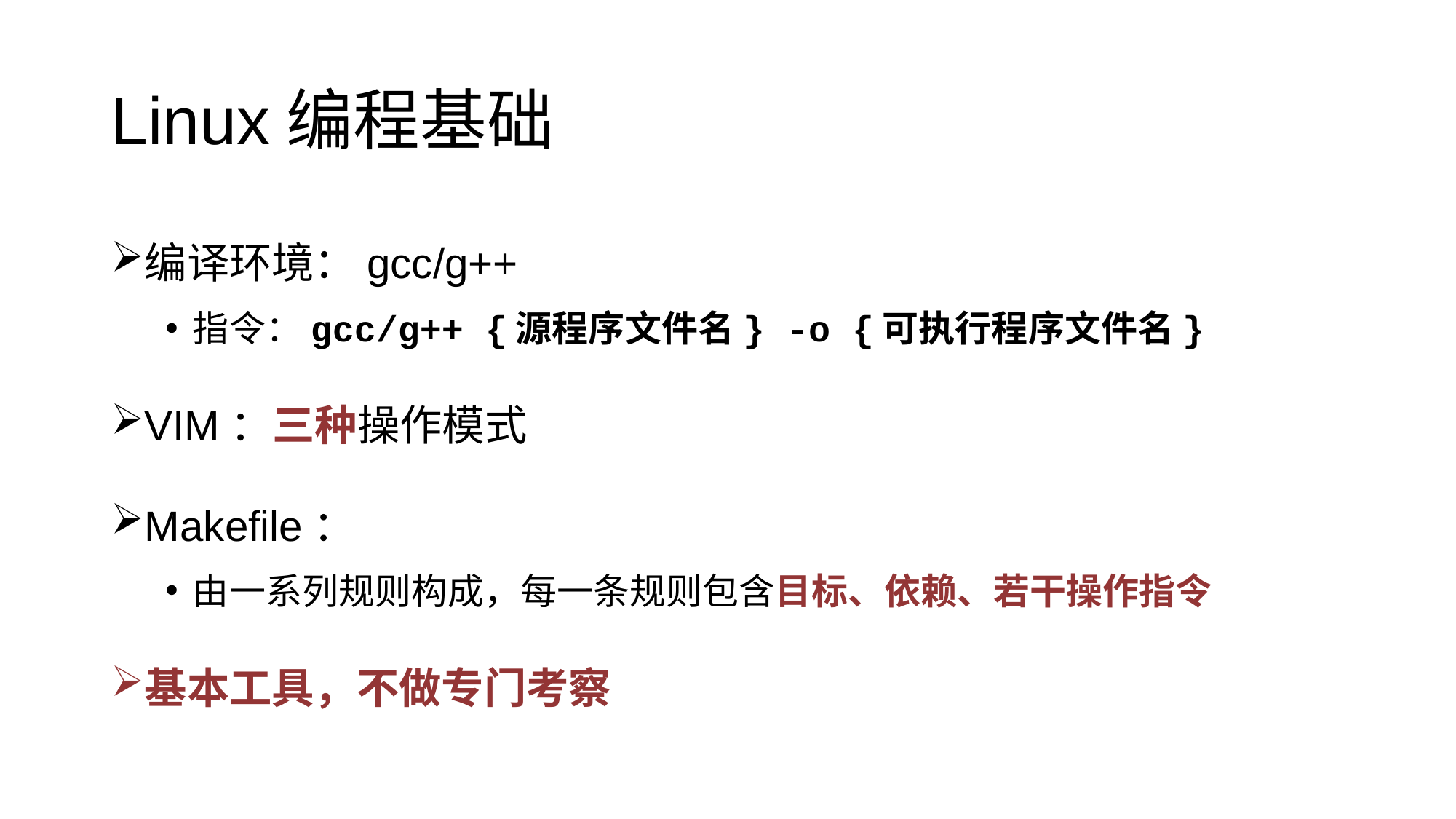

# Linux编程基础
编译环境：gcc/g++
指令：gcc/g++ {源程序文件名} -o {可执行程序文件名}
VIM：三种操作模式
Makefile：
由一系列规则构成，每一条规则包含目标、依赖、若干操作指令
基本工具，不做专门考察